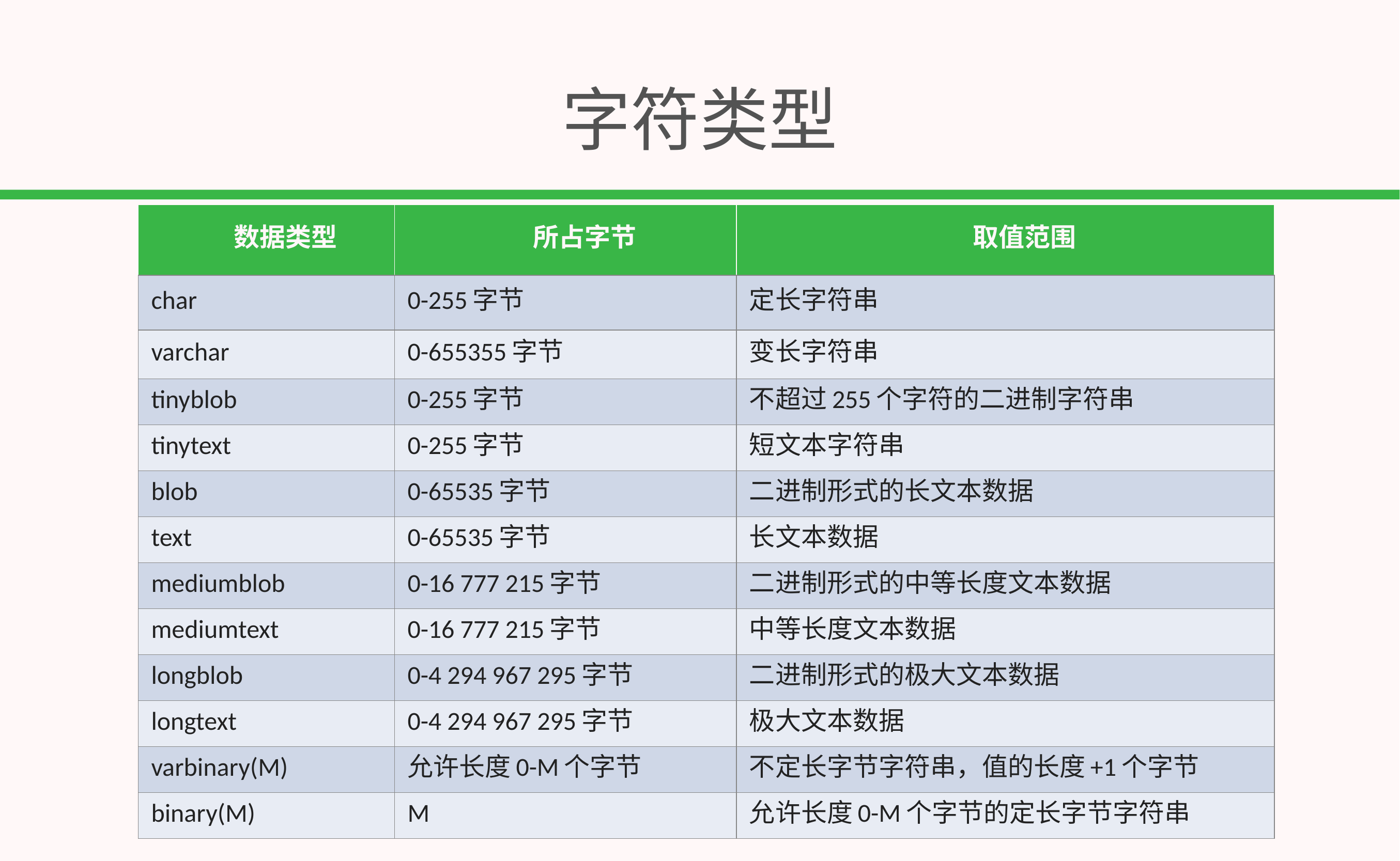

# 字符类型
| 数据类型 | 所占字节 | 取值范围 |
| --- | --- | --- |
| char | 0-255字节 | 定长字符串 |
| varchar | 0-655355字节 | 变长字符串 |
| tinyblob | 0-255字节 | 不超过255个字符的二进制字符串 |
| tinytext | 0-255字节 | 短文本字符串 |
| blob | 0-65535字节 | 二进制形式的长文本数据 |
| text | 0-65535字节 | 长文本数据 |
| mediumblob | 0-16 777 215字节 | 二进制形式的中等长度文本数据 |
| mediumtext | 0-16 777 215字节 | 中等长度文本数据 |
| longblob | 0-4 294 967 295字节 | 二进制形式的极大文本数据 |
| longtext | 0-4 294 967 295字节 | 极大文本数据 |
| varbinary(M) | 允许长度0-M个字节 | 不定长字节字符串，值的长度+1个字节 |
| binary(M) | M | 允许长度0-M个字节的定长字节字符串 |